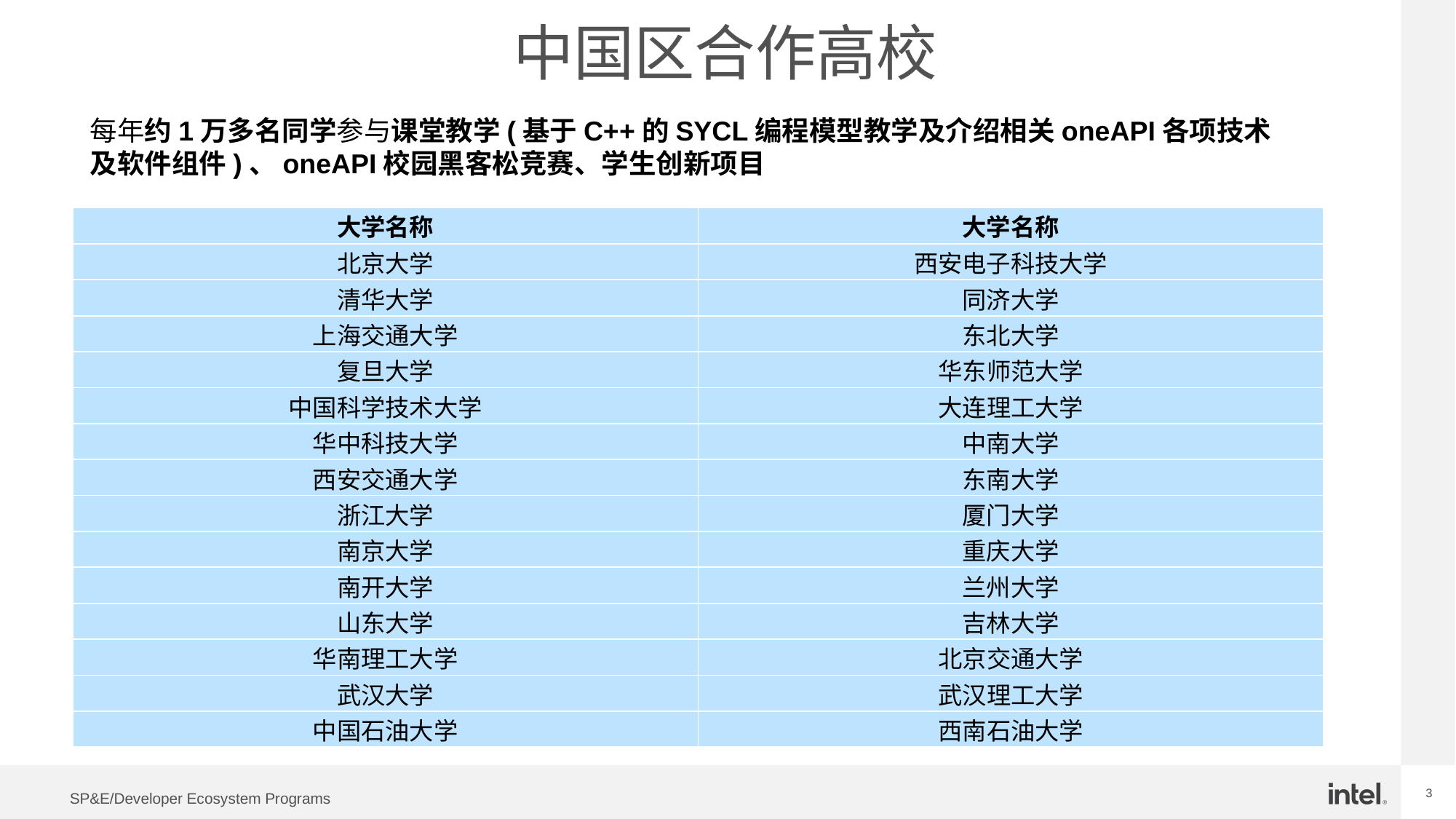

# 中国区合作高校
每年约1万多名同学参与课堂教学(基于C++的SYCL编程模型教学及介绍相关oneAPI各项技术及软件组件)、oneAPI校园黑客松竞赛、学生创新项目
| 大学名称 | 大学名称 |
| --- | --- |
| 北京大学 | 西安电子科技大学 |
| 清华大学 | 同济大学 |
| 上海交通大学 | 东北大学 |
| 复旦大学 | 华东师范大学 |
| 中国科学技术大学 | 大连理工大学 |
| 华中科技大学 | 中南大学 |
| 西安交通大学 | 东南大学 |
| 浙江大学 | 厦门大学 |
| 南京大学 | 重庆大学 |
| 南开大学 | 兰州大学 |
| 山东大学 | 吉林大学 |
| 华南理工大学 | 北京交通大学 |
| 武汉大学 | 武汉理工大学 |
| 中国石油大学 | 西南石油大学 |